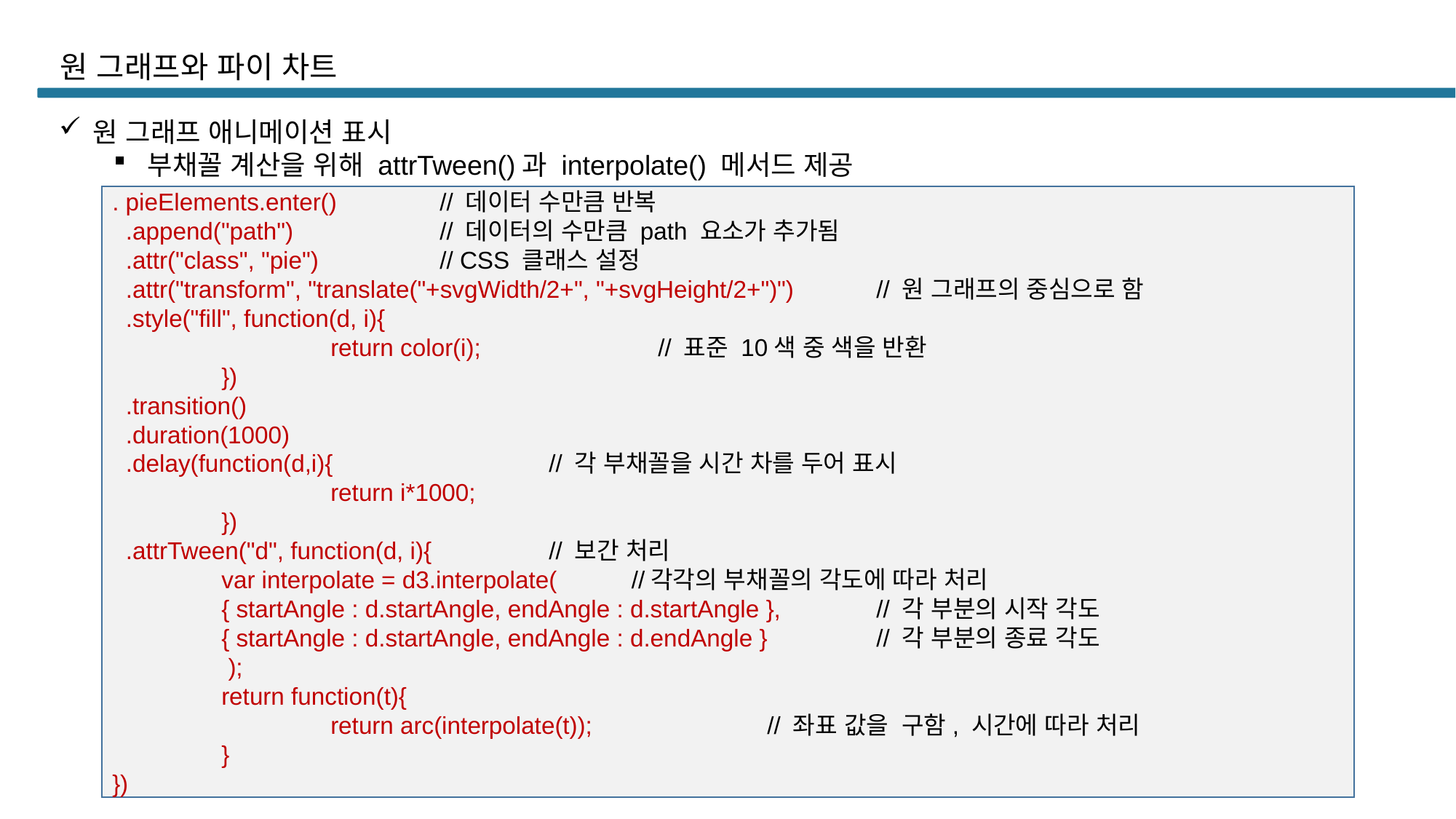

# 원 그래프와 파이 차트

원 그래프 애니메이션 표시
부채꼴 계산을 위해 attrTween()과 interpolate() 메서드 제공
. pieElements.enter()	// 데이터 수만큼 반복
  .append("path")		// 데이터의 수만큼 path 요소가 추가됨
  .attr("class", "pie")		// CSS 클래스 설정
  .attr("transform", "translate("+svgWidth/2+", "+svgHeight/2+")")    	// 원 그래프의 중심으로 함
  .style("fill", function(d, i){
		return color(i);		// 표준 10색 중 색을 반환
	})
  .transition()
  .duration(1000)
  .delay(function(d,i){   		// 각 부채꼴을 시간 차를 두어 표시
		return i*1000;
	})
  .attrTween("d", function(d, i){		// 보간 처리
	var interpolate = d3.interpolate(           //각각의 부채꼴의 각도에 따라 처리
	{ startAngle : d.startAngle, endAngle : d.startAngle }, 	// 각 부분의 시작 각도
	{ startAngle : d.startAngle, endAngle : d.endAngle }    	// 각 부분의 종료 각도
       	 );
	return function(t){
		return arc(interpolate(t)); 		// 좌표 값을  구함, 시간에 따라 처리
	}
})